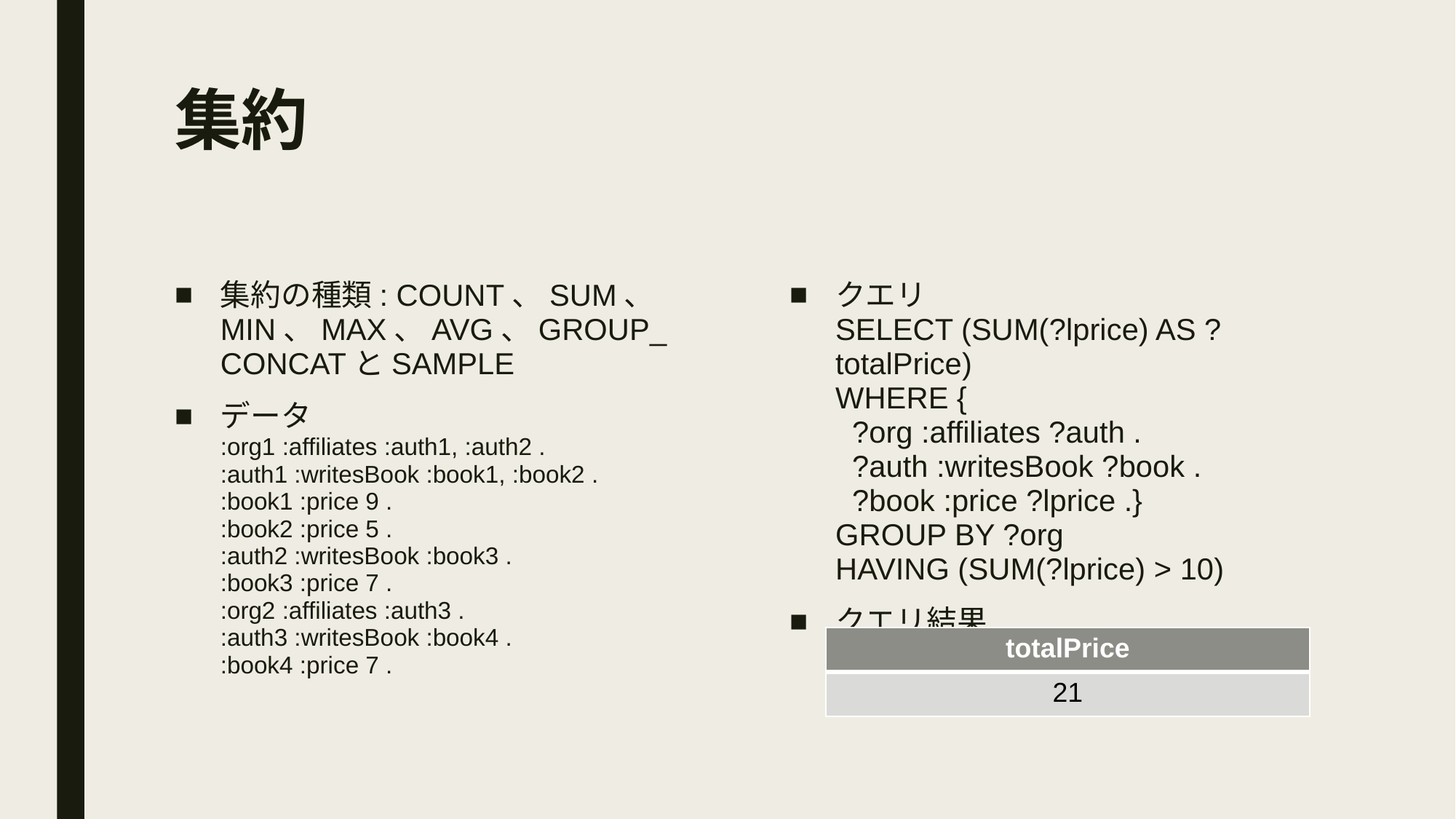

# 集約
集約の種類: COUNT、SUM、MIN、MAX、AVG、GROUP_CONCATとSAMPLE
データ
:org1 :affiliates :auth1, :auth2 .
:auth1 :writesBook :book1, :book2 .
:book1 :price 9 .
:book2 :price 5 .
:auth2 :writesBook :book3 .
:book3 :price 7 .
:org2 :affiliates :auth3 .
:auth3 :writesBook :book4 .
:book4 :price 7 .
クエリ
SELECT (SUM(?lprice) AS ?totalPrice)
WHERE {
  ?org :affiliates ?auth .
  ?auth :writesBook ?book .
  ?book :price ?lprice .}
GROUP BY ?org
HAVING (SUM(?lprice) > 10)
クエリ結果
| totalPrice |
| --- |
| 21 |